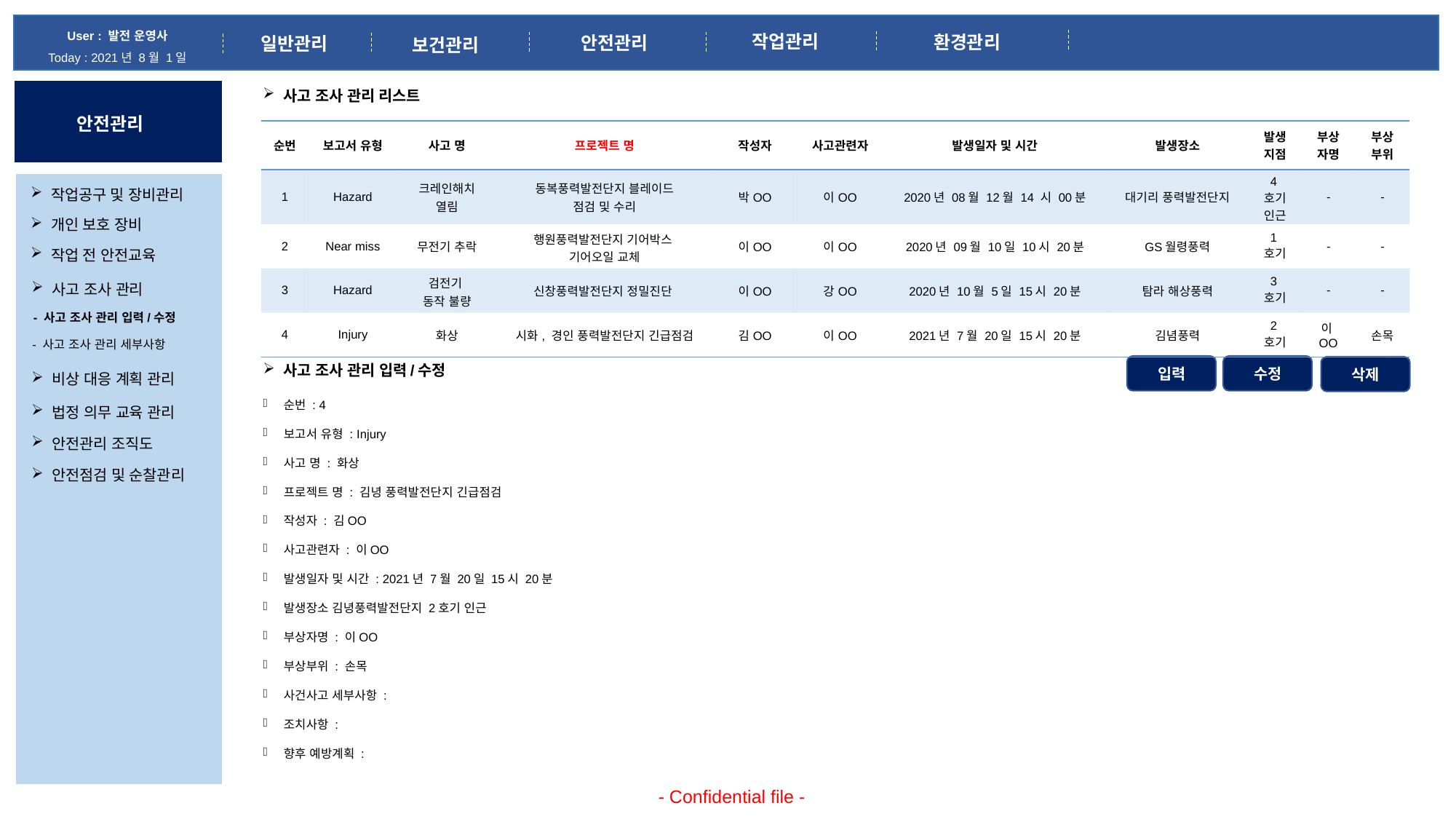

User : 발전 운영사
Today : 2021년 8월 1일
작업관리
환경관리
안전관리
일반관리
보건관리

사고 조사 관리 리스트
안전관리
| 순번 | 보고서 유형 | 사고 명 | 프로젝트 명 | 작성자 | 사고관련자 | 발생일자 및 시간 | 발생장소 | 발생지점 | 부상자명 | 부상부위 |
| --- | --- | --- | --- | --- | --- | --- | --- | --- | --- | --- |
| 1 | Hazard | 크레인해치 열림 | 동복풍력발전단지 블레이드 점검 및 수리 | 박OO | 이OO | 2020년 08월 12월 14 시 00분 | 대기리 풍력발전단지 | 4호기 인근 | - | - |
| 2 | Near miss | 무전기 추락 | 행원풍력발전단지 기어박스 기어오일 교체 | 이OO | 이OO | 2020년 09월 10일 10시 20분 | GS월령풍력 | 1호기 | - | - |
| 3 | Hazard | 검전기 동작 불량 | 신창풍력발전단지 정밀진단 | 이OO | 강OO | 2020년 10월 5일 15시 20분 | 탐라 해상풍력 | 3호기 | - | - |
| 4 | Injury | 화상 | 시화, 경인 풍력발전단지 긴급점검 | 김OO | 이OO | 2021년 7월 20일 15시 20분 | 김념풍력 | 2호기 | 이OO | 손목 |

작업공구 및 장비관리
개인 보호 장비
작업 전 안전교육
사고 조사 관리
- 사고 조사 관리 입력/수정
- 사고 조사 관리 세부사항
사고 조사 관리 입력/수정

순번 : 4

보고서 유형 : Injury

사고 명 : 화상

프로젝트 명 : 김녕 풍력발전단지 긴급점검

작성자 : 김OO

사고관련자 : 이OO

발생일자 및 시간 : 2021년 7월 20일 15시 20분

발생장소 김녕풍력발전단지 2호기 인근

부상자명 : 이OO

부상부위 : 손목
사건사고 세부사항 :

조치사항 :

향후 예방계획 :
입력
수정
삭제
비상 대응 계획 관리
법정 의무 교육 관리
안전관리 조직도
안전점검 및 순찰관리
- Confidential file -